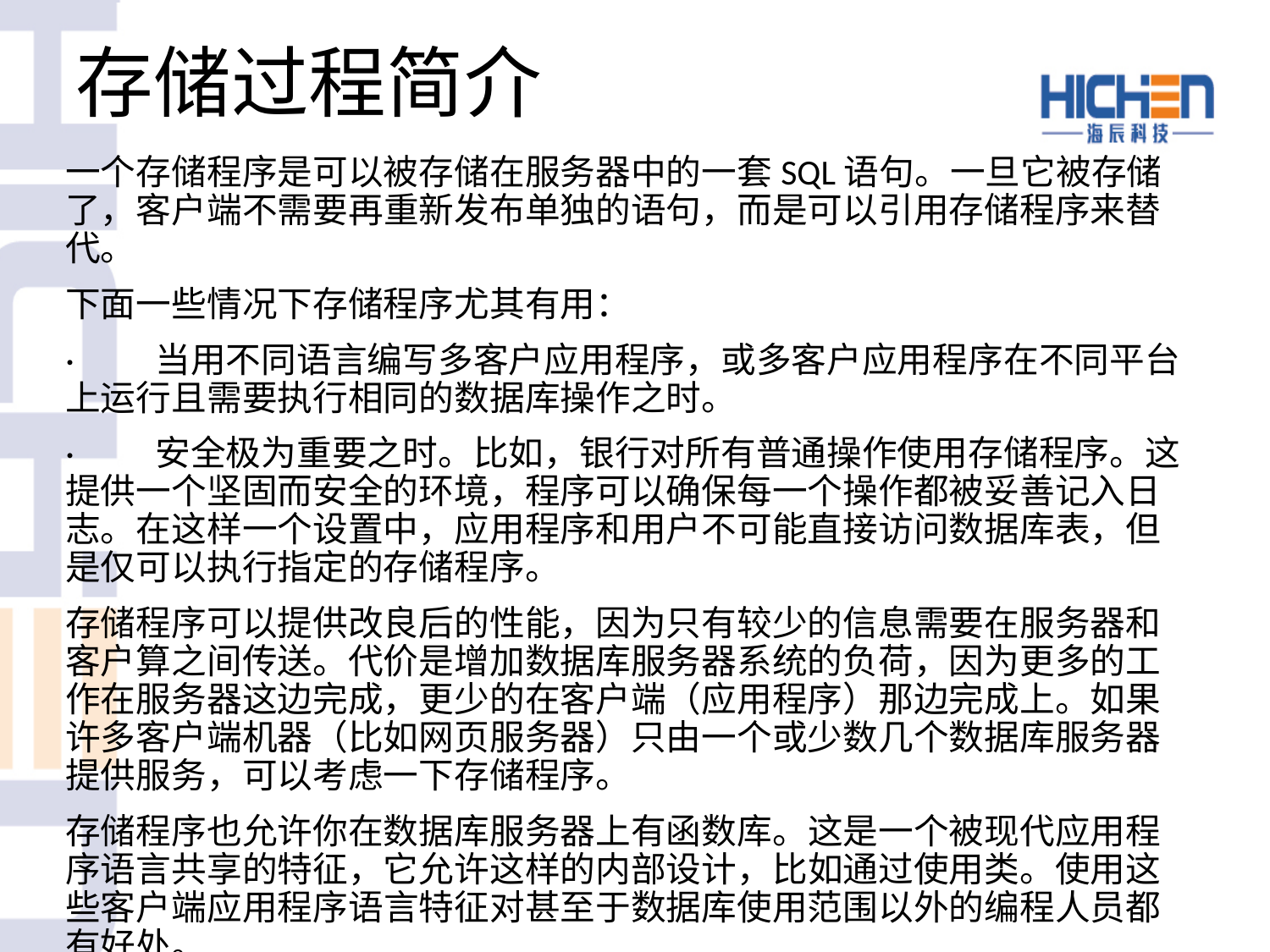

# 存储过程简介
一个存储程序是可以被存储在服务器中的一套SQL语句。一旦它被存储了，客户端不需要再重新发布单独的语句，而是可以引用存储程序来替代。
下面一些情况下存储程序尤其有用：
·         当用不同语言编写多客户应用程序，或多客户应用程序在不同平台上运行且需要执行相同的数据库操作之时。
·         安全极为重要之时。比如，银行对所有普通操作使用存储程序。这提供一个坚固而安全的环境，程序可以确保每一个操作都被妥善记入日志。在这样一个设置中，应用程序和用户不可能直接访问数据库表，但是仅可以执行指定的存储程序。
存储程序可以提供改良后的性能，因为只有较少的信息需要在服务器和客户算之间传送。代价是增加数据库服务器系统的负荷，因为更多的工作在服务器这边完成，更少的在客户端（应用程序）那边完成上。如果许多客户端机器（比如网页服务器）只由一个或少数几个数据库服务器提供服务，可以考虑一下存储程序。
存储程序也允许你在数据库服务器上有函数库。这是一个被现代应用程序语言共享的特征，它允许这样的内部设计，比如通过使用类。使用这些客户端应用程序语言特征对甚至于数据库使用范围以外的编程人员都有好处。